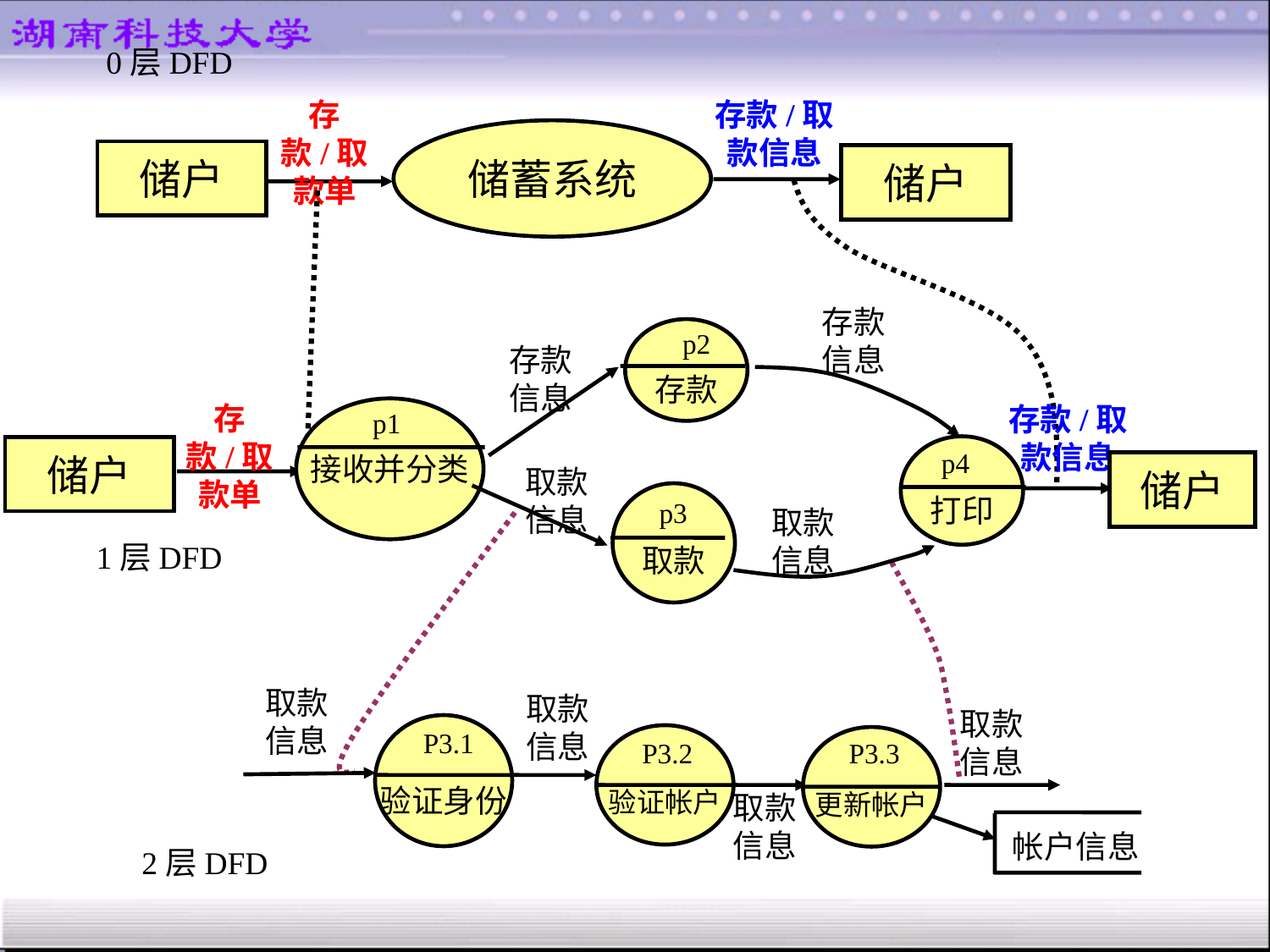

0层DFD
存款/取款单
存款/取款信息
储蓄系统
储户
储户

存款信息

存款
p2
存款信息

存款/取款单
存款/取款信息
接收并分类
p1

打印
p4

取款信息

取款

p3
取款信息
1层DFD

储户
储户

取款信息
取款信息
取款信息

验证身份
P3.1

验证帐户

更新帐户
P3.2
P3.3

取款信息

帐户信息
2层DFD